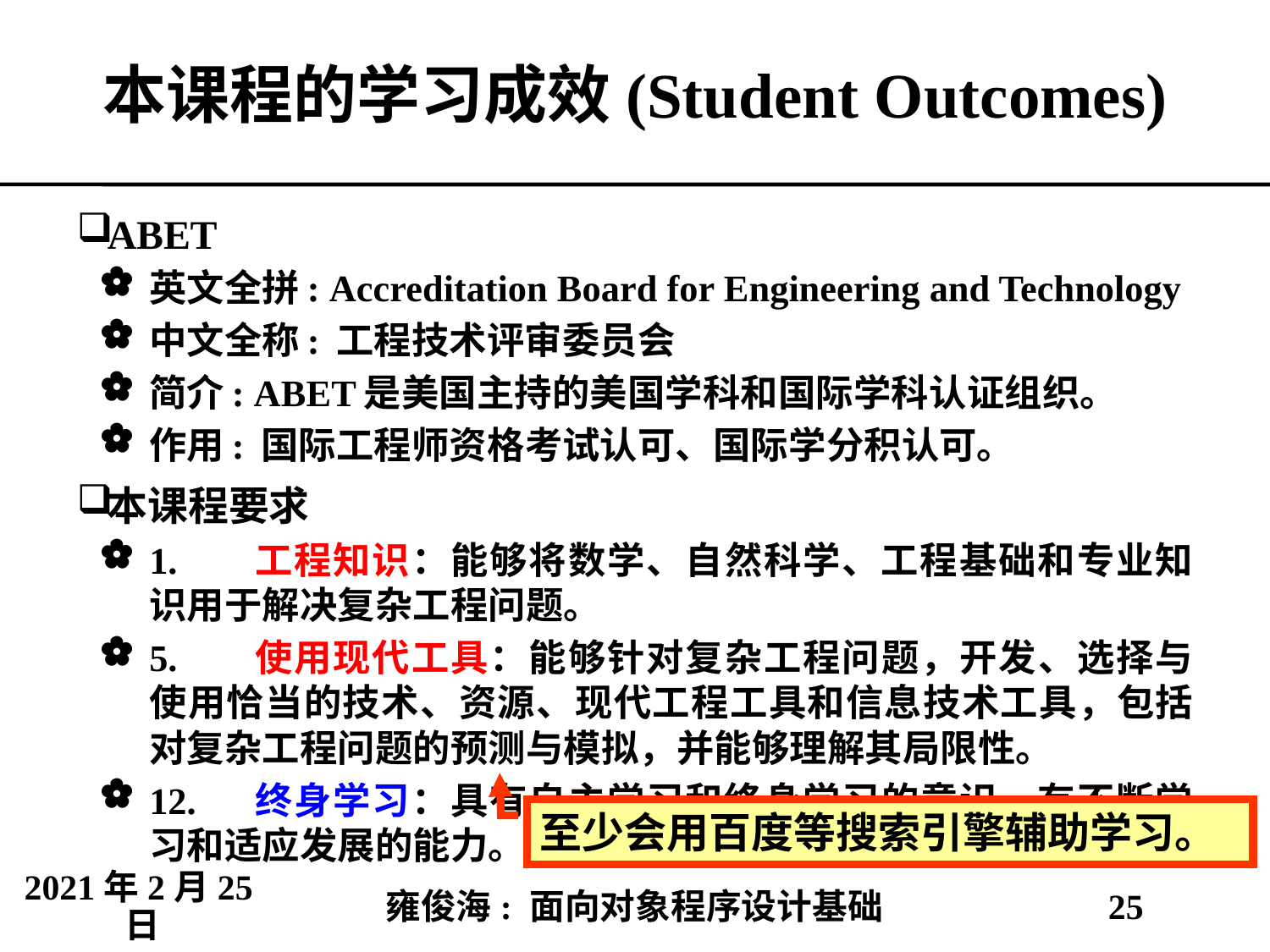

# 本课程的学习成效(Student Outcomes)

ABET
英文全拼: Accreditation Board for Engineering and Technology
中文全称: 工程技术评审委员会
简介: ABET是美国主持的美国学科和国际学科认证组织。
作用: 国际工程师资格考试认可、国际学分积认可。
本课程要求
1.	工程知识：能够将数学、自然科学、工程基础和专业知识用于解决复杂工程问题。
5.	使用现代工具：能够针对复杂工程问题，开发、选择与使用恰当的技术、资源、现代工程工具和信息技术工具，包括对复杂工程问题的预测与模拟，并能够理解其局限性。
12.	终身学习：具有自主学习和终身学习的意识，有不断学习和适应发展的能力。
至少会用百度等搜索引擎辅助学习。
2021年2月25日
雍俊海: 面向对象程序设计基础
25